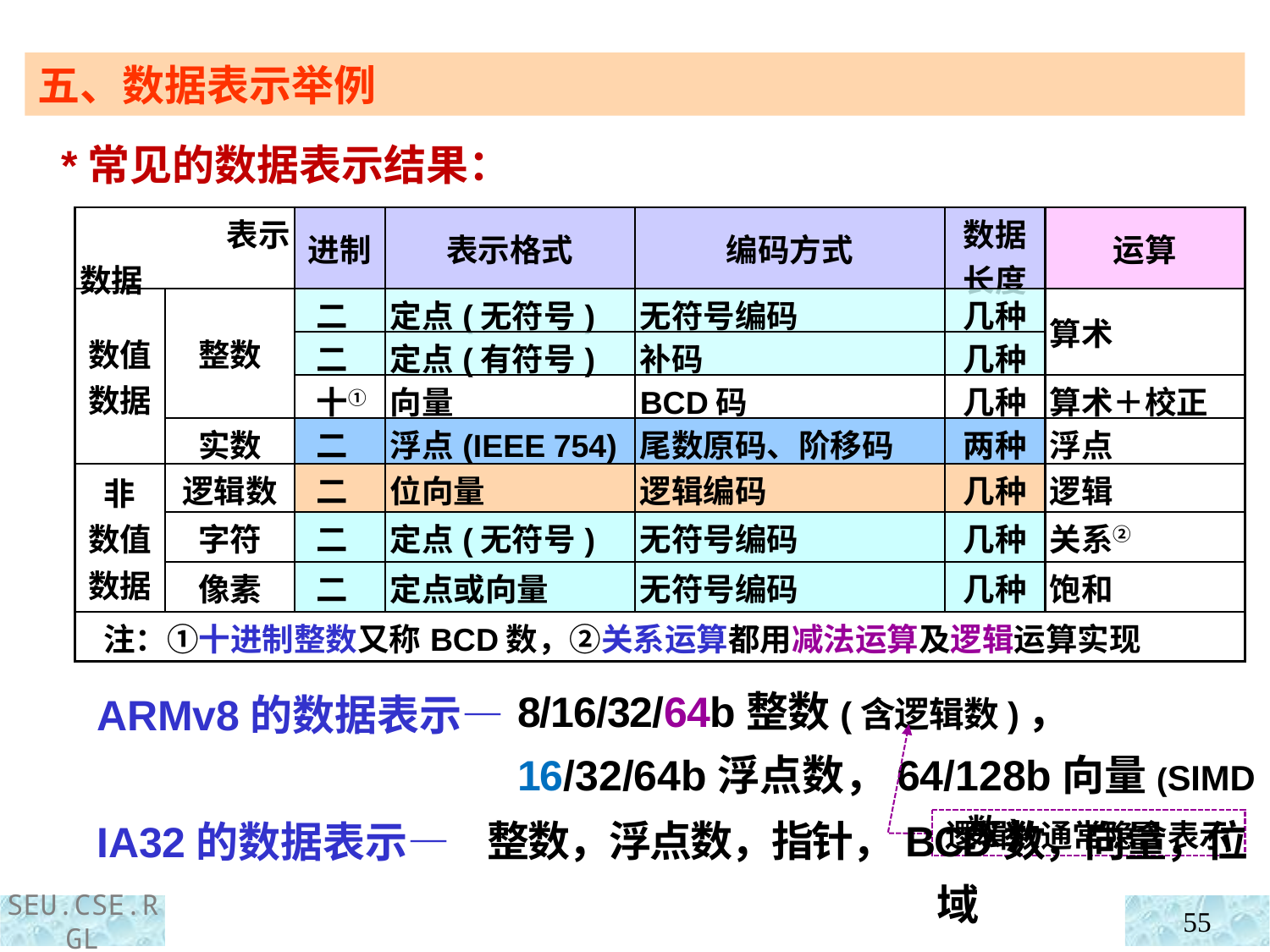

五、数据表示举例
  *常见的数据表示结果：

     ARMv8的数据表示—

     IA32的数据表示—
| 表示 数据 |  | 进制 | 表示格式 | 编码方式 | 数据长度 | 运算 |
| --- | --- | --- | --- | --- | --- | --- |
| 数值 数据 | 整数 | 二 | 定点(无符号) | 无符号编码 | 几种 | 算术 |
|  |  | 二 | 定点(有符号) | 补码 | 几种 |  |
|  |  | 十① | 向量 | BCD码 | 几种 | 算术＋校正 |
|  | 实数 | 二 | 浮点(IEEE 754) | 尾数原码、阶移码 | 两种 | 浮点 |
| 非 数值 数据 | 逻辑数 | 二 | 位向量 | 逻辑编码 | 几种 | 逻辑 |
|  | 字符 | 二 | 定点(无符号) | 无符号编码 | 几种 | 关系② |
|  | 像素 | 二 | 定点或向量 | 无符号编码 | 几种 | 饱和 |
| 注：①十进制整数又称BCD数，②关系运算都用减法运算及逻辑运算实现 |  |  |  |  |  |  |
8/16/32/64b整数(含逻辑数)，
16/32/64b浮点数，64/128b向量(SIMD数)
整数，浮点数，指针，BCD数，向量，位域
逻辑数通常隐含表示
55